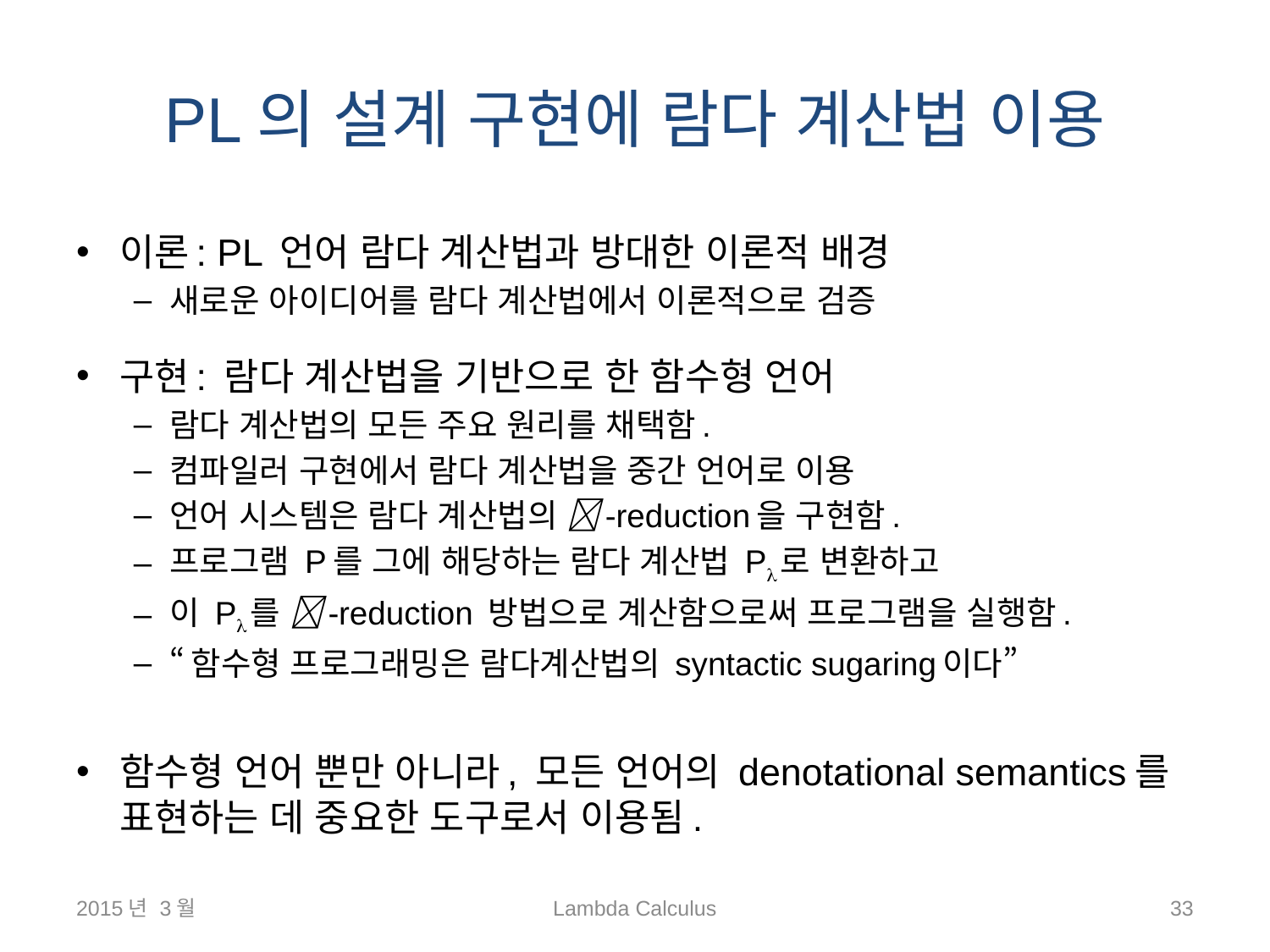

# PL의 설계 구현에 람다 계산법 이용
이론: PL 언어 람다 계산법과 방대한 이론적 배경
새로운 아이디어를 람다 계산법에서 이론적으로 검증

구현: 람다 계산법을 기반으로 한 함수형 언어
람다 계산법의 모든 주요 원리를 채택함.
컴파일러 구현에서 람다 계산법을 중간 언어로 이용
언어 시스템은 람다 계산법의 β-reduction을 구현함.
프로그램 P를 그에 해당하는 람다 계산법 Pλ로 변환하고
이 Pλ를 β-reduction 방법으로 계산함으로써 프로그램을 실행함.
“함수형 프로그래밍은 람다계산법의 syntactic sugaring이다”

함수형 언어 뿐만 아니라, 모든 언어의 denotational semantics를 표현하는 데 중요한 도구로서 이용됨.
2015년 3월
Lambda Calculus
33